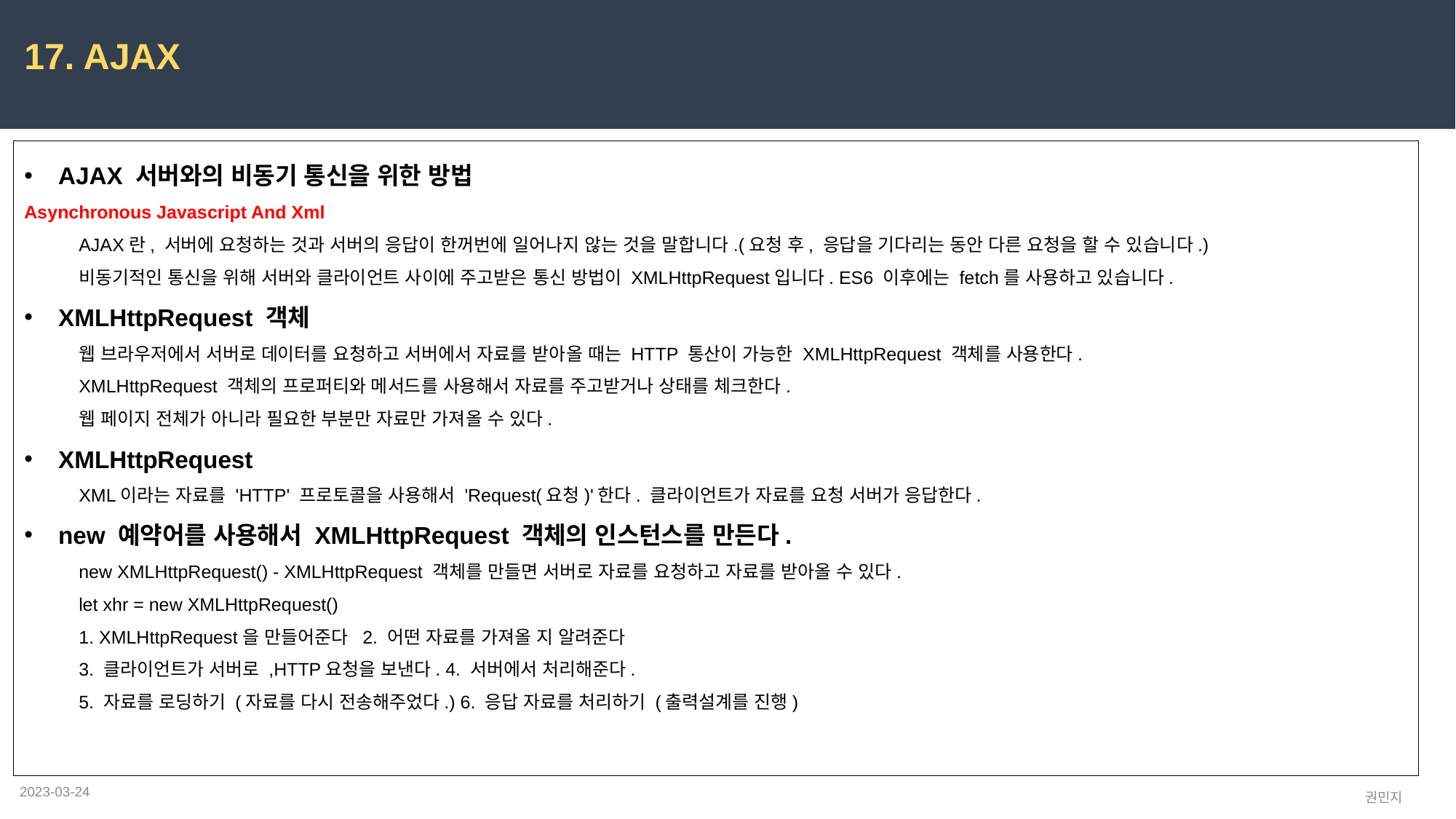

17. AJAX
AJAX 서버와의 비동기 통신을 위한 방법
Asynchronous Javascript And Xml
AJAX란, 서버에 요청하는 것과 서버의 응답이 한꺼번에 일어나지 않는 것을 말합니다.(요청 후, 응답을 기다리는 동안 다른 요청을 할 수 있습니다.)
비동기적인 통신을 위해 서버와 클라이언트 사이에 주고받은 통신 방법이 XMLHttpRequest입니다. ES6 이후에는 fetch를 사용하고 있습니다.
XMLHttpRequest 객체
웹 브라우저에서 서버로 데이터를 요청하고 서버에서 자료를 받아올 때는 HTTP 통산이 가능한 XMLHttpRequest 객체를 사용한다.
XMLHttpRequest 객체의 프로퍼티와 메서드를 사용해서 자료를 주고받거나 상태를 체크한다.
웹 페이지 전체가 아니라 필요한 부분만 자료만 가져올 수 있다.
XMLHttpRequest
XML이라는 자료를 'HTTP' 프로토콜을 사용해서 'Request(요청)'한다. 클라이언트가 자료를 요청 서버가 응답한다.
new 예약어를 사용해서 XMLHttpRequest 객체의 인스턴스를 만든다.
new XMLHttpRequest() - XMLHttpRequest 객체를 만들면 서버로 자료를 요청하고 자료를 받아올 수 있다.
let xhr = new XMLHttpRequest()
1. XMLHttpRequest을 만들어준다  2. 어떤 자료를 가져올 지 알려준다
3. 클라이언트가 서버로 ,HTTP요청을 보낸다. 4. 서버에서 처리해준다.
5. 자료를 로딩하기 (자료를 다시 전송해주었다.) 6. 응답 자료를 처리하기 (출력설계를 진행)
2023-03-24
권민지